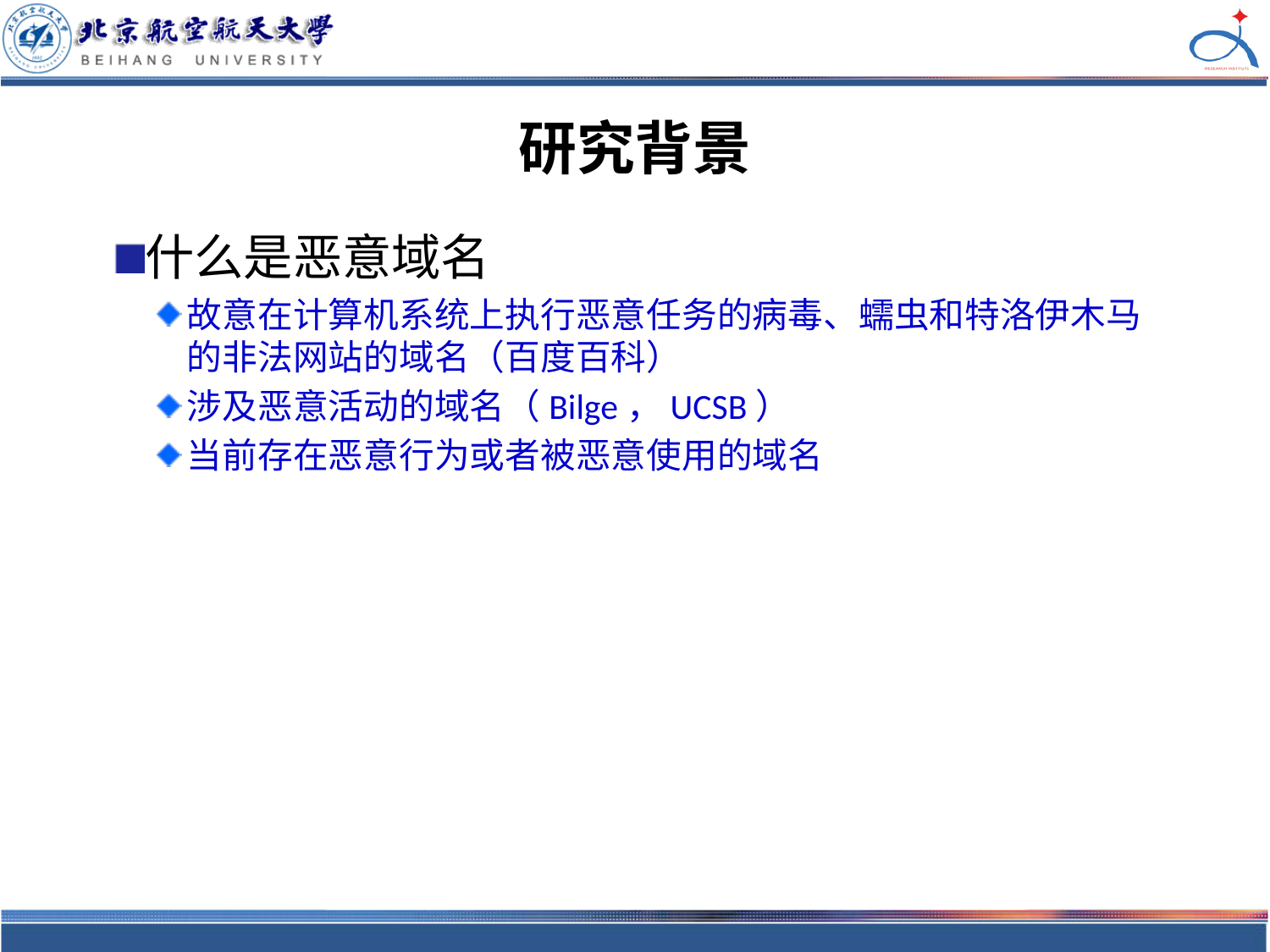

# 研究背景
什么是恶意域名
故意在计算机系统上执行恶意任务的病毒、蠕虫和特洛伊木马的非法网站的域名（百度百科）
涉及恶意活动的域名（Bilge，UCSB）
当前存在恶意行为或者被恶意使用的域名